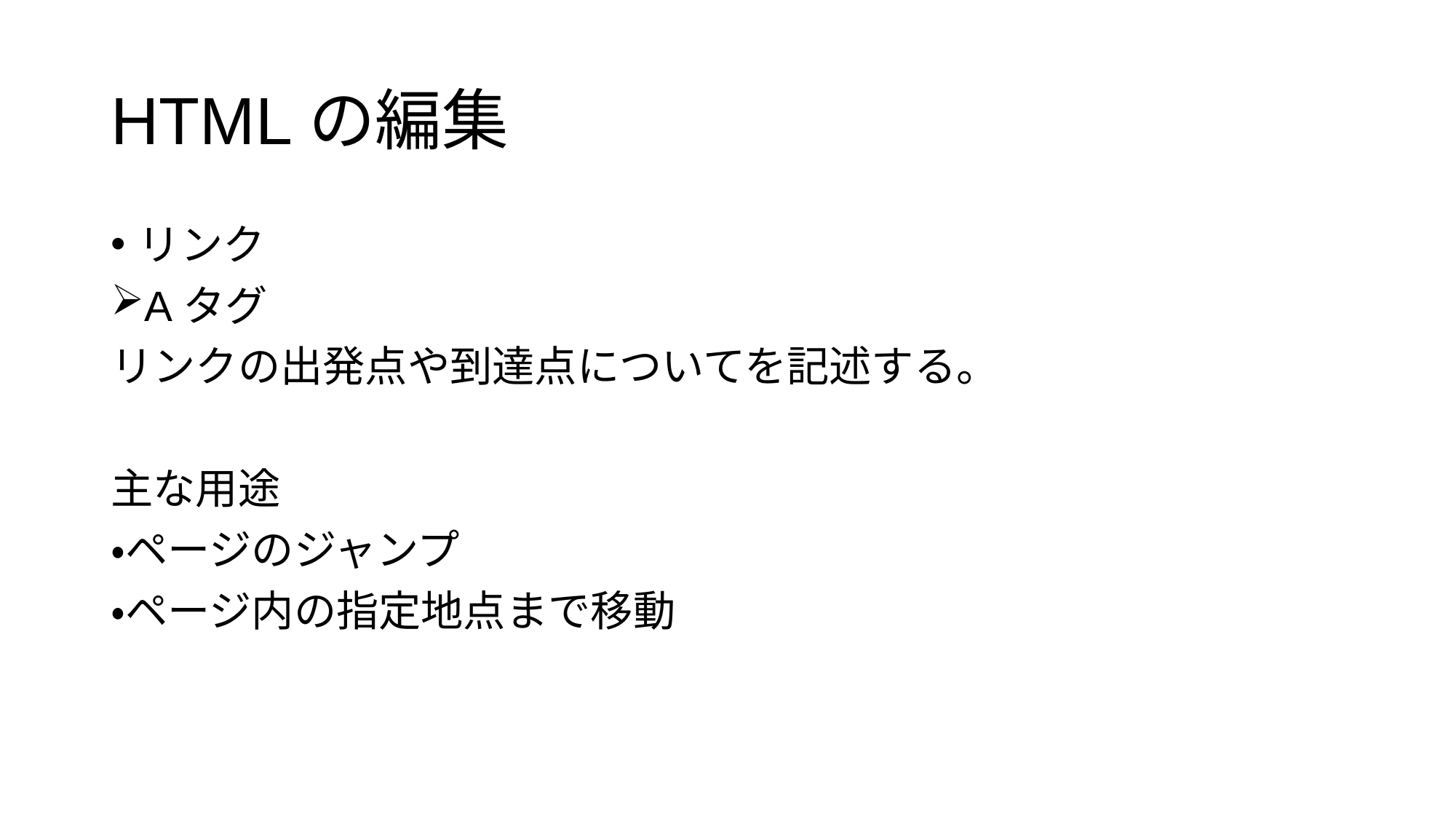

# HTMLの編集
リンク
Aタグ
リンクの出発点や到達点についてを記述する。

主な用途
・ページのジャンプ
・ページ内の指定地点まで移動